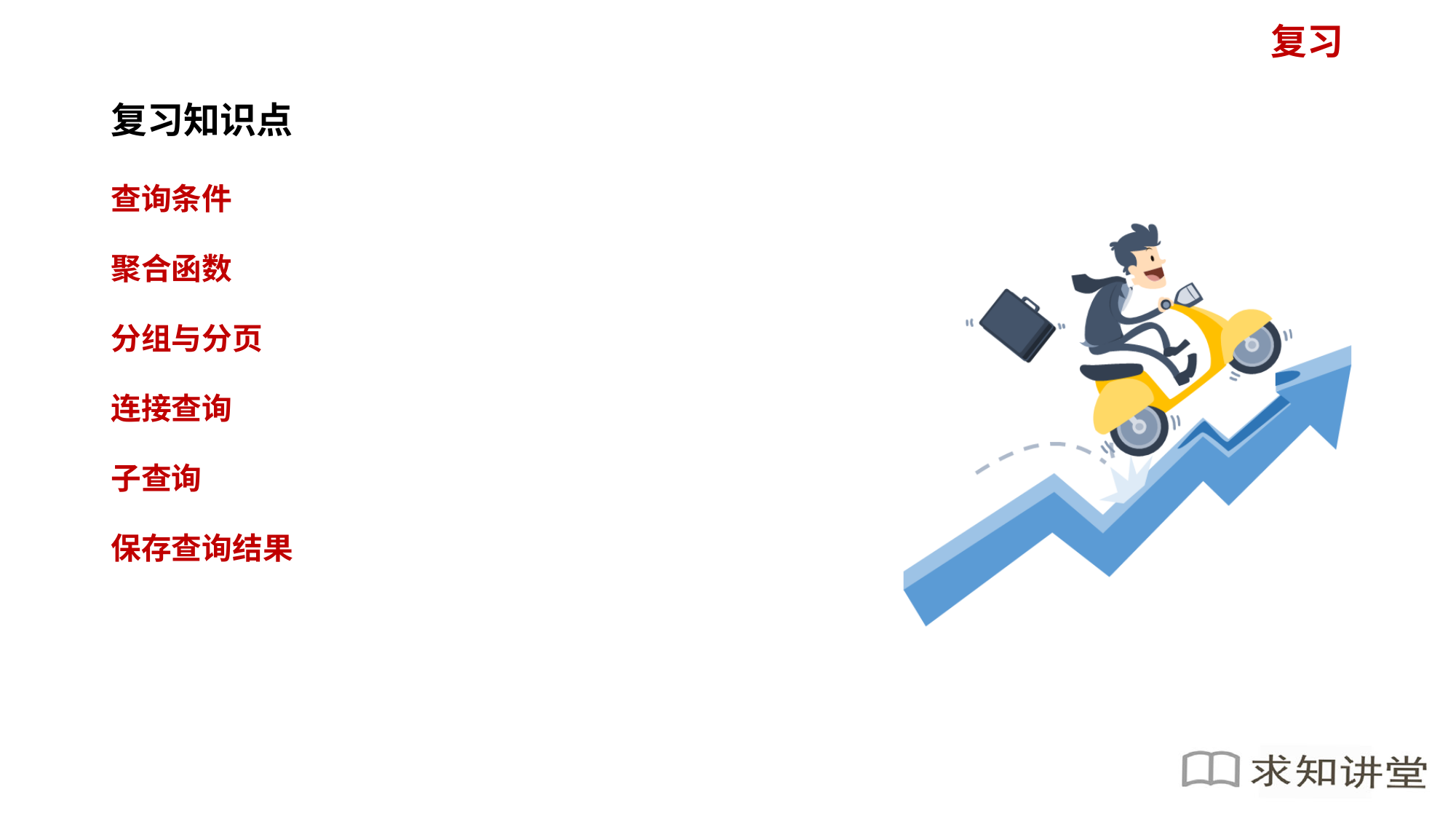

复习知识点
查询条件
聚合函数
分组与分页
连接查询
子查询
保存查询结果